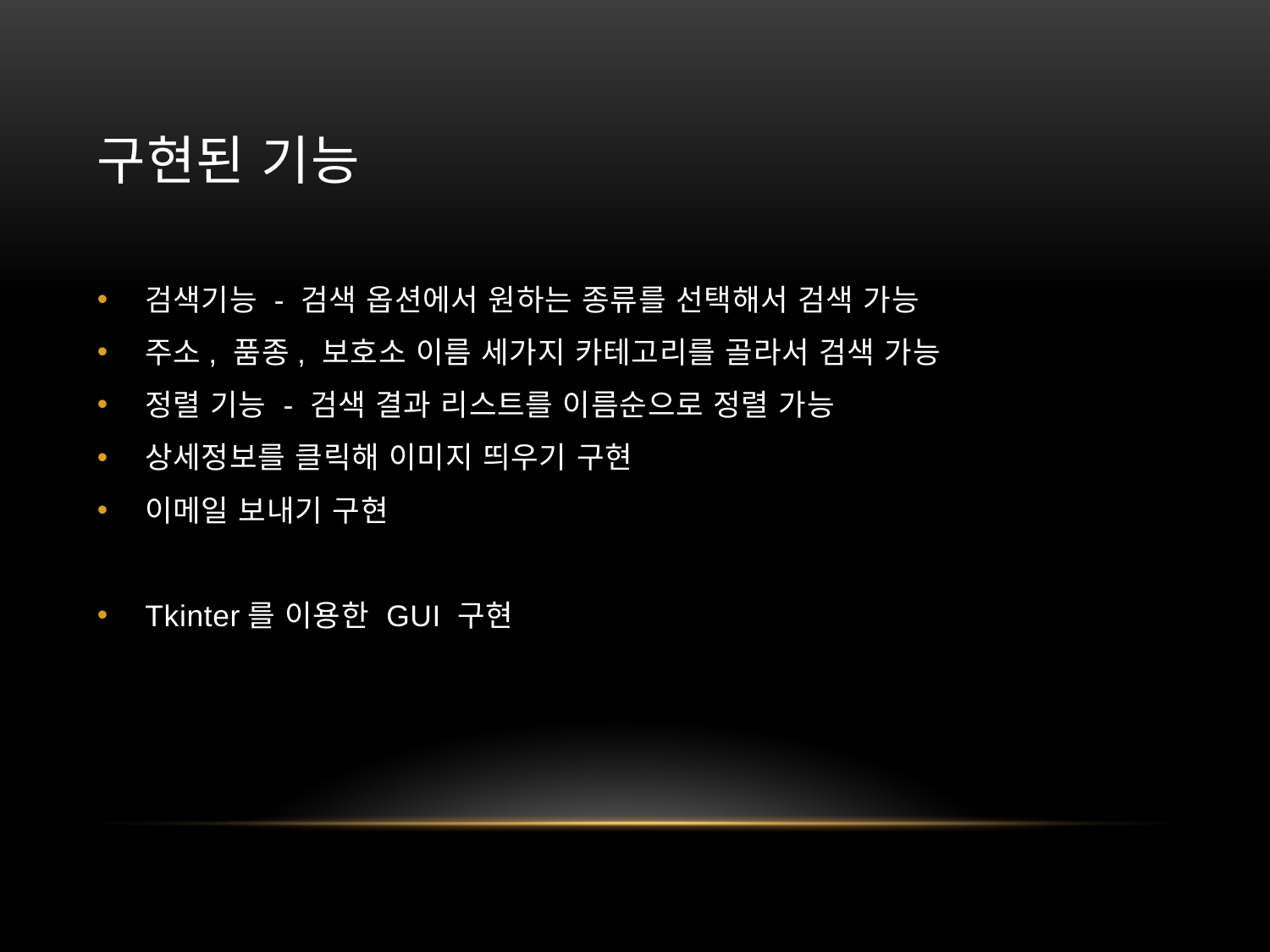

# 구현된 기능

검색기능 - 검색 옵션에서 원하는 종류를 선택해서 검색 가능
주소, 품종, 보호소 이름 세가지 카테고리를 골라서 검색 가능
정렬 기능 - 검색 결과 리스트를 이름순으로 정렬 가능
상세정보를 클릭해 이미지 띄우기 구현
이메일 보내기 구현

Tkinter를 이용한 GUI 구현